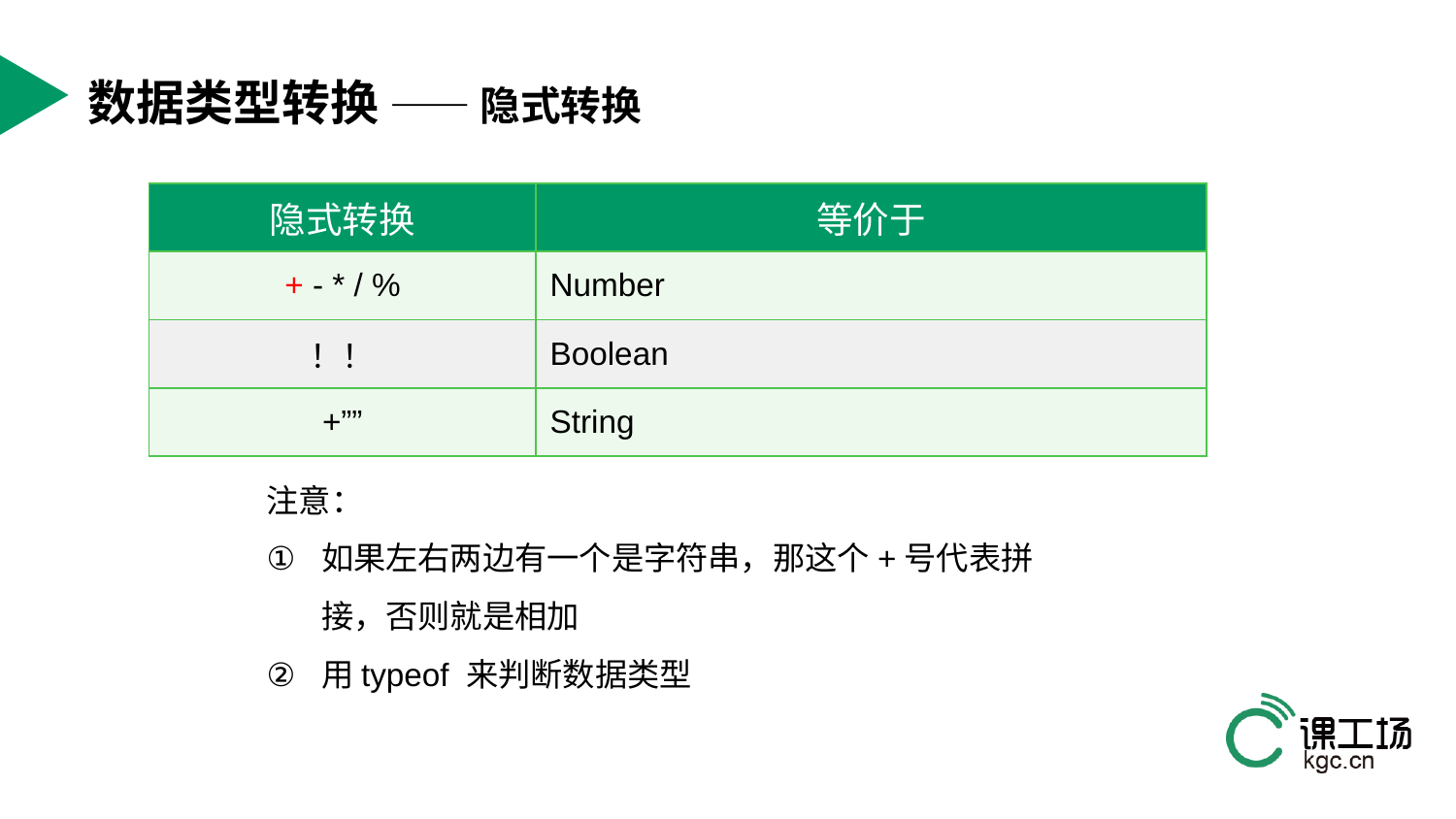

# 数据类型转换 —— 隐式转换
| 隐式转换 | 等价于 |
| --- | --- |
| + - \* / % | Number |
| ！！ | Boolean |
| +”” | String |
注意：
如果左右两边有一个是字符串，那这个+号代表拼接，否则就是相加
用typeof 来判断数据类型